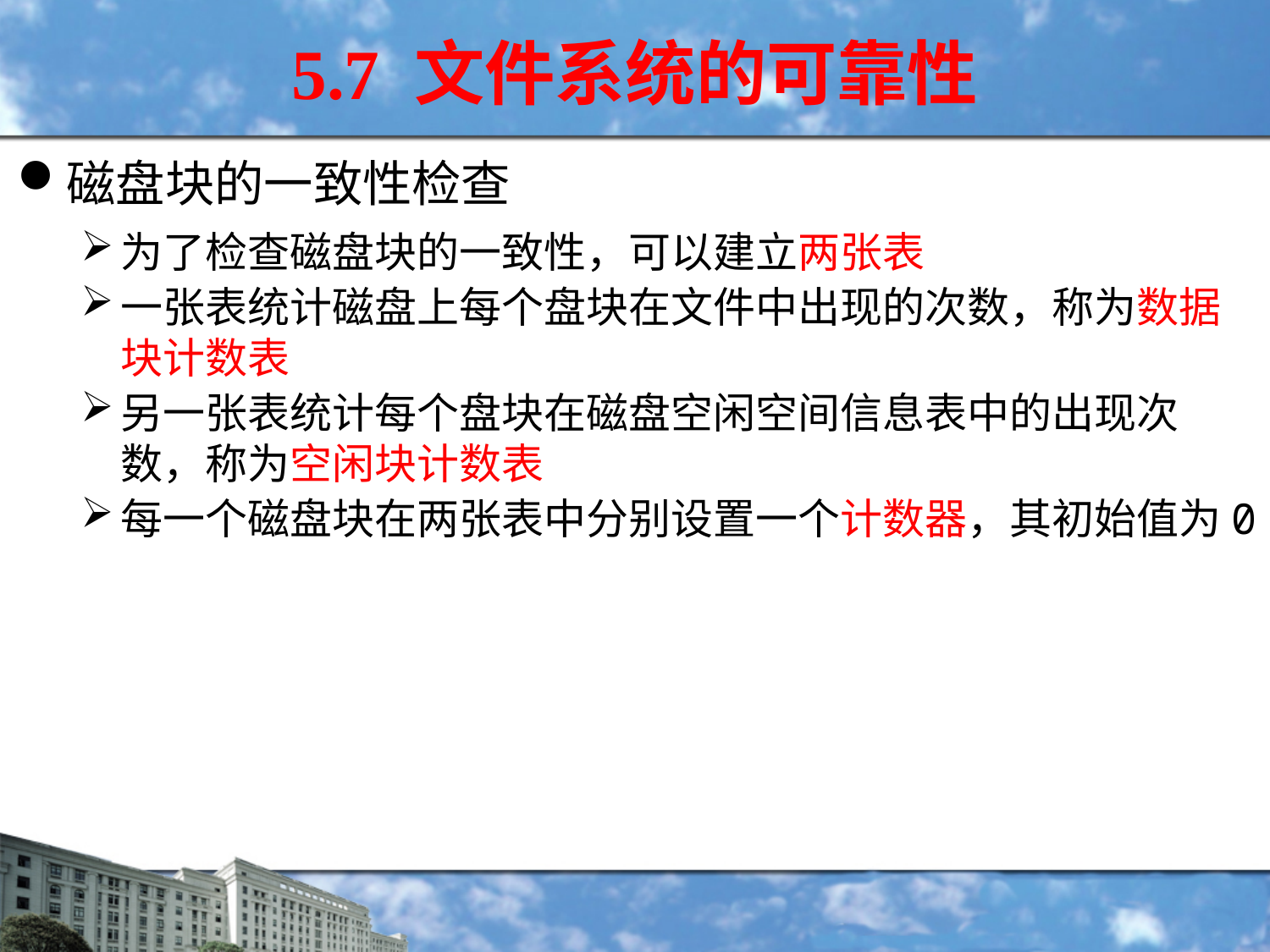

5.7 文件系统的可靠性
磁盘块的一致性检查
为了检查磁盘块的一致性，可以建立两张表
一张表统计磁盘上每个盘块在文件中出现的次数，称为数据块计数表
另一张表统计每个盘块在磁盘空闲空间信息表中的出现次数，称为空闲块计数表
每一个磁盘块在两张表中分别设置一个计数器，其初始值为0